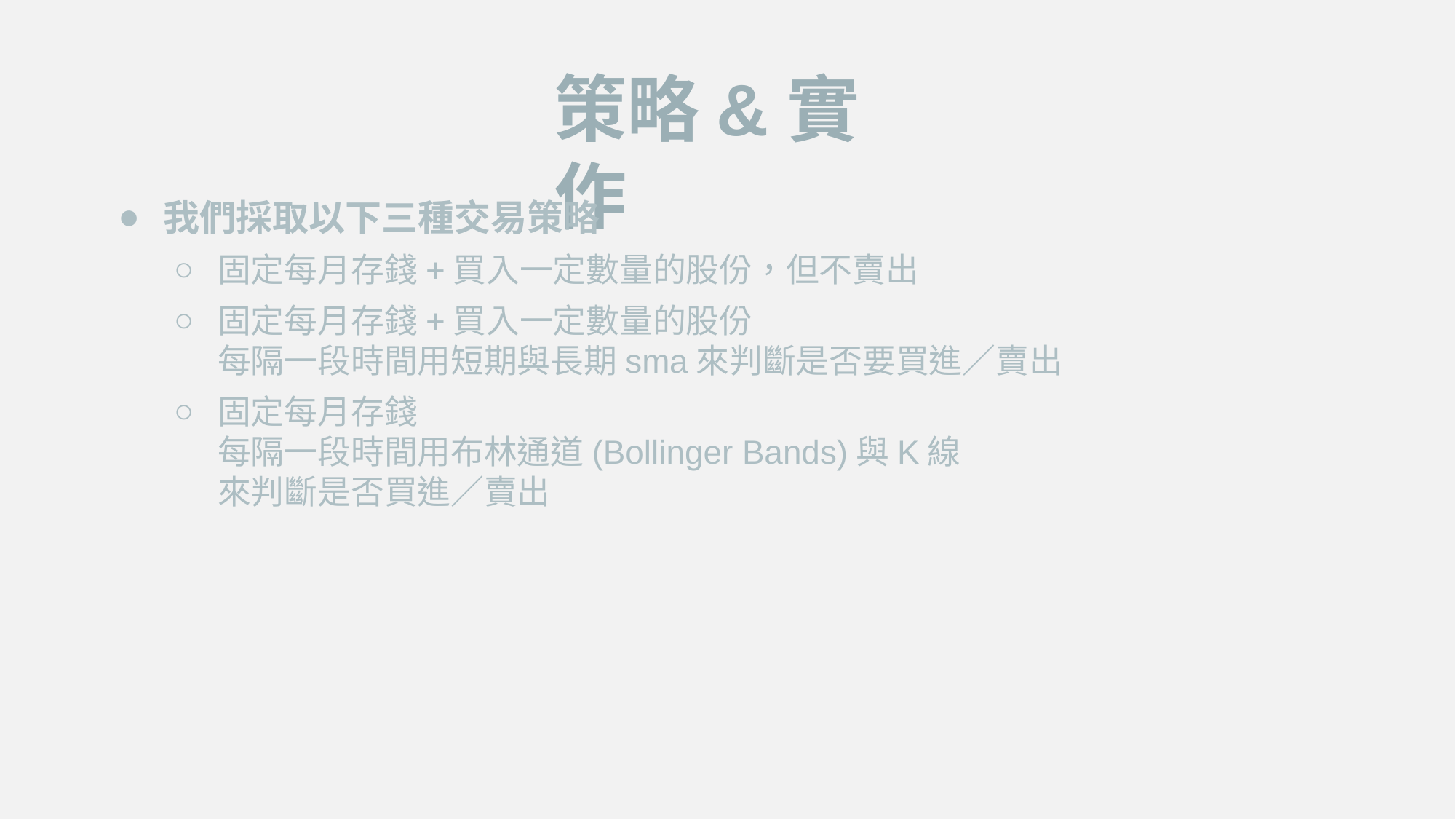

策略&實作
我們採取以下三種交易策略

固定每月存錢+買入一定數量的股份，但不賣出

固定每月存錢+買入一定數量的股份
每隔一段時間用短期與長期sma來判斷是否要買進／賣出

固定每月存錢
每隔一段時間用布林通道(Bollinger Bands)與K線
來判斷是否買進／賣出